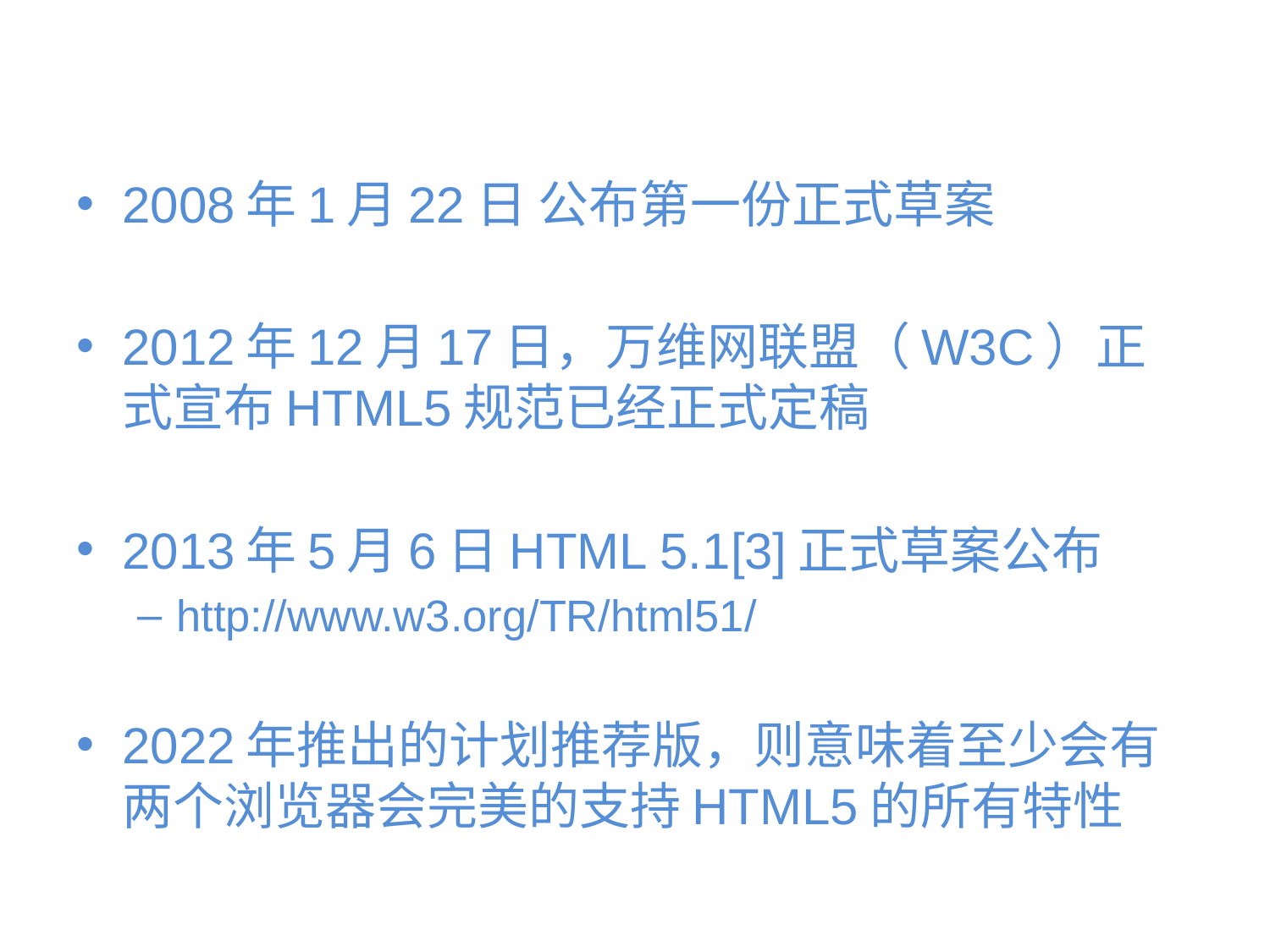

2008年1月22日 公布第一份正式草案

2012年12月17日，万维网联盟（W3C）正式宣布HTML5规范已经正式定稿

2013年5月6日HTML 5.1[3]正式草案公布
http://www.w3.org/TR/html51/

2022年推出的计划推荐版，则意味着至少会有两个浏览器会完美的支持HTML5的所有特性